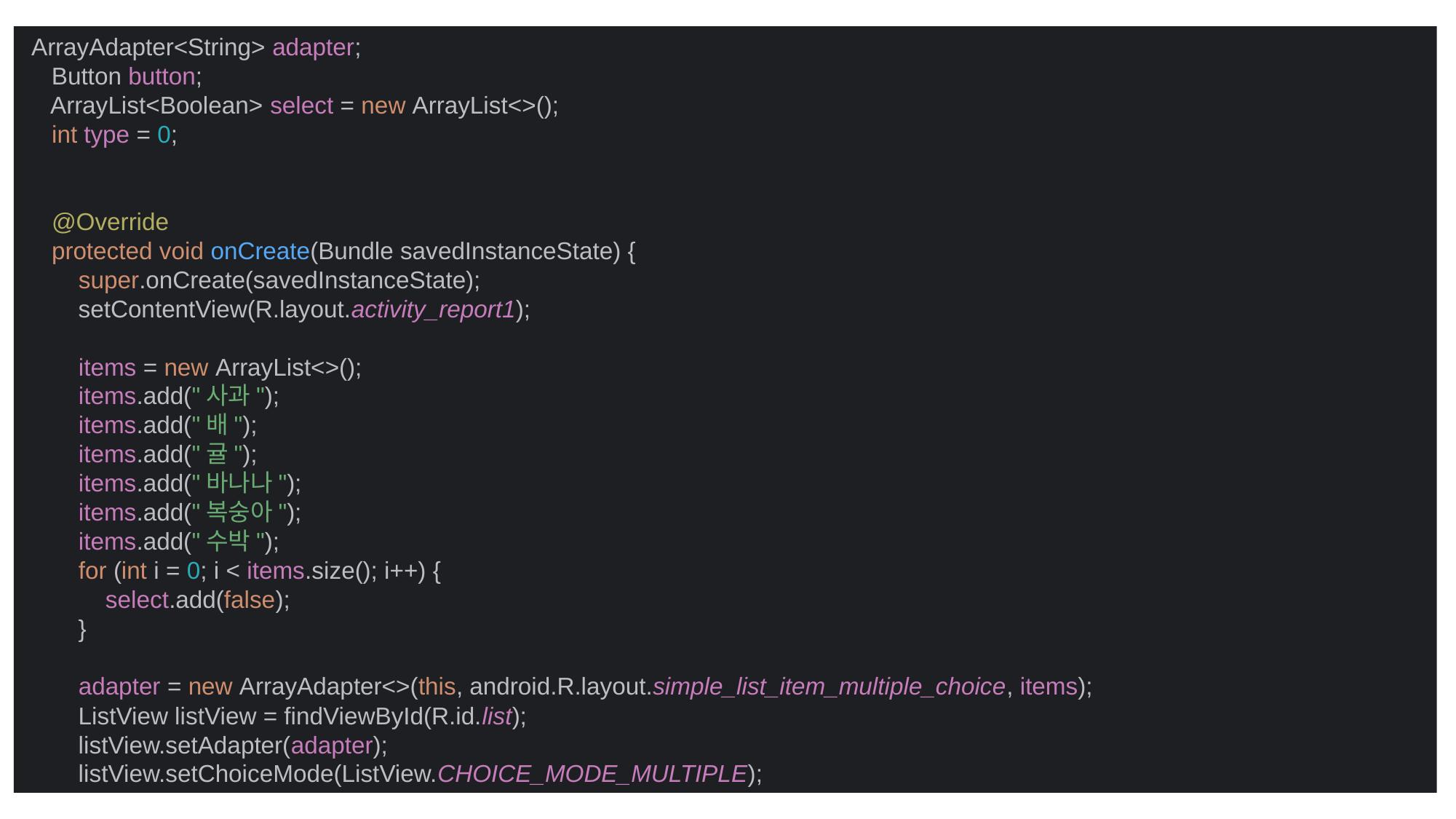

ArrayAdapter<String> adapter;
    Button button;
    ArrayList<Boolean> select = new ArrayList<>();
    int type = 0;
    @Override
    protected void onCreate(Bundle savedInstanceState) {
        super.onCreate(savedInstanceState);
        setContentView(R.layout.activity_report1);
        items = new ArrayList<>();
        items.add("사과");
        items.add("배");
        items.add("귤");
        items.add("바나나");
        items.add("복숭아");
        items.add("수박");
        for (int i = 0; i < items.size(); i++) {
            select.add(false);
        }
        adapter = new ArrayAdapter<>(this, android.R.layout.simple_list_item_multiple_choice, items);
        ListView listView = findViewById(R.id.list);
        listView.setAdapter(adapter);
        listView.setChoiceMode(ListView.CHOICE_MODE_MULTIPLE);